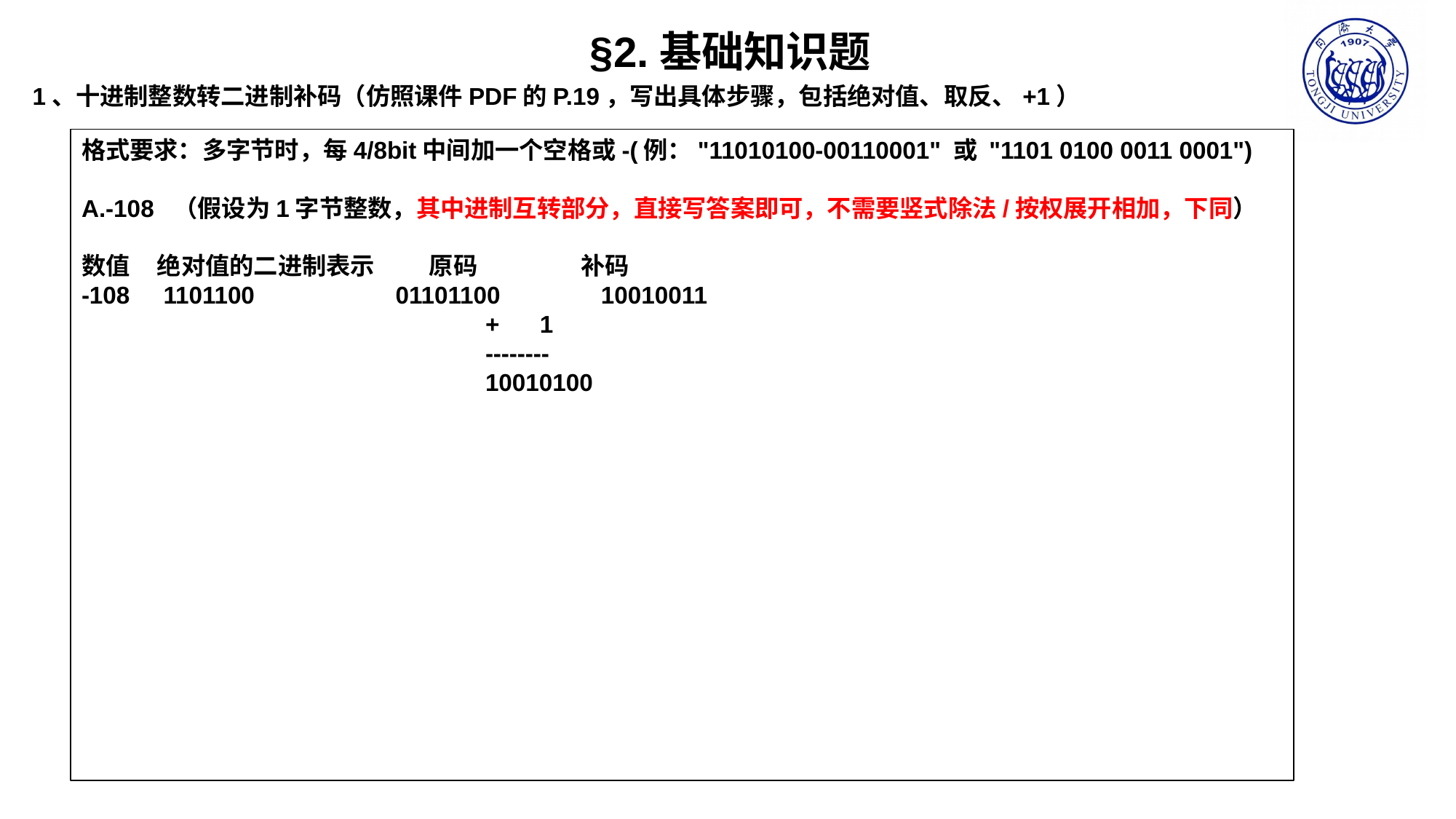

§2.基础知识题
1、十进制整数转二进制补码（仿照课件PDF的P.19，写出具体步骤，包括绝对值、取反、+1）
格式要求：多字节时，每4/8bit中间加一个空格或-(例："11010100-00110001" 或 "1101 0100 0011 0001")

A.-108  （假设为1字节整数，其中进制互转部分，直接写答案即可，不需要竖式除法/按权展开相加，下同）

数值     绝对值的二进制表示          原码                   补码
-108     1101100                     01101100               10010011
                                                            +      1
                                                            --------
                                                            10010100